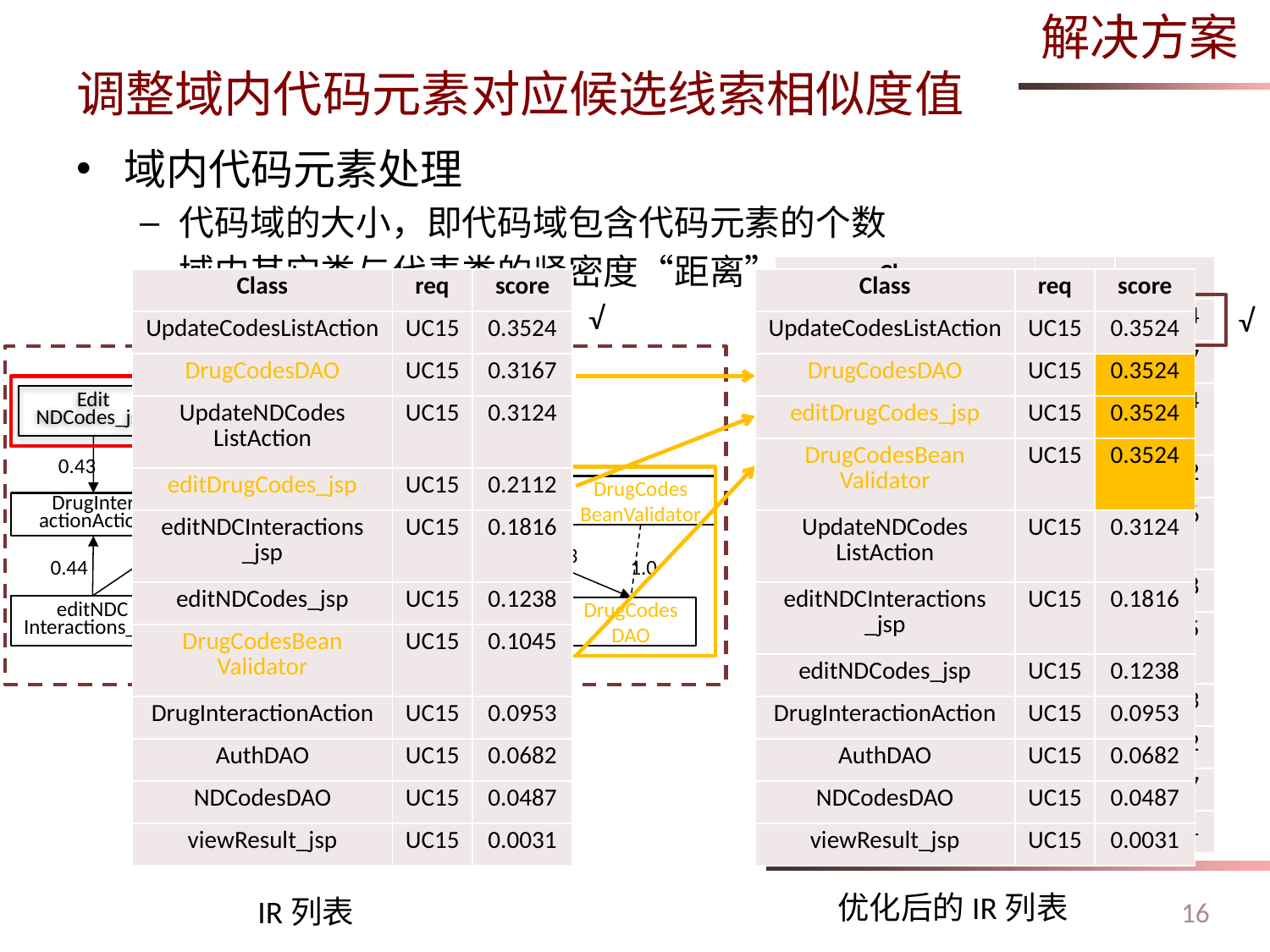

解决方案
# 调整域内代码元素对应候选线索相似度值
域内代码元素处理
代码域的大小，即代码域包含代码元素的个数
域内其它类与代表类的紧密度“距离”
| Class | req | score |
| --- | --- | --- |
| UpdateCodesListAction | UC15 | 0.3524 |
| DrugCodesDAO | UC15 | 0.3167 |
| UpdateNDCodes ListAction | UC15 | 0.3124 |
| editDrugCodes\_jsp | UC15 | 0.2112 |
| editNDCInteractions \_jsp | UC15 | 0.1816 |
| editNDCodes\_jsp | UC15 | 0.1238 |
| DrugCodesBean Validator | UC15 | 0.1045 |
| DrugInteractionAction | UC15 | 0.0953 |
| AuthDAO | UC15 | 0.0682 |
| NDCodesDAO | UC15 | 0.0487 |
| viewResult\_jsp | UC15 | 0.0031 |
| Class | req | score |
| --- | --- | --- |
| UpdateCodesListAction | UC15 | 0.3524 |
| DrugCodesDAO | UC15 | 0.3167 |
| UpdateNDCodes ListAction | UC15 | 0.3124 |
| editDrugCodes\_jsp | UC15 | 0.2112 |
| editNDCInteractions \_jsp | UC15 | 0.1816 |
| editNDCodes\_jsp | UC15 | 0.1238 |
| DrugCodesBean Validator | UC15 | 0.1045 |
| DrugInteractionAction | UC15 | 0.0953 |
| AuthDAO | UC15 | 0.0682 |
| NDCodesDAO | UC15 | 0.0487 |
| viewResult\_jsp | UC15 | 0.0031 |
| Class | req | score |
| --- | --- | --- |
| UpdateCodesListAction | UC15 | 0.3524 |
| DrugCodesDAO | UC15 | 0.3524 |
| editDrugCodes\_jsp | UC15 | 0.3524 |
| DrugCodesBean Validator | UC15 | 0.3524 |
| UpdateNDCodes ListAction | UC15 | 0.3124 |
| editNDCInteractions \_jsp | UC15 | 0.1816 |
| editNDCodes\_jsp | UC15 | 0.1238 |
| DrugInteractionAction | UC15 | 0.0953 |
| AuthDAO | UC15 | 0.0682 |
| NDCodesDAO | UC15 | 0.0487 |
| viewResult\_jsp | UC15 | 0.0031 |
√

√

viewResult_jsp
Edit
NDCodes_jsp
0.62

UpdateNDCodes
ListAction

0.40
0.43
0.15
0.64

DrugCodes
BeanValidator
UpdateCodes
ListAction
0.62
Auth
DAO
DrugInter
actionAction
0.17
0.36
0.53
0.17
0.25
0.73
0.44
1.0
0.64
0.18
0.29
editNDC
Interactions_jsp
NDCodes
DAO
EditDrug
Codes_jsp
DrugCodes
DAO
0.31
代码依赖
优化后的IR列表
IR列表
16